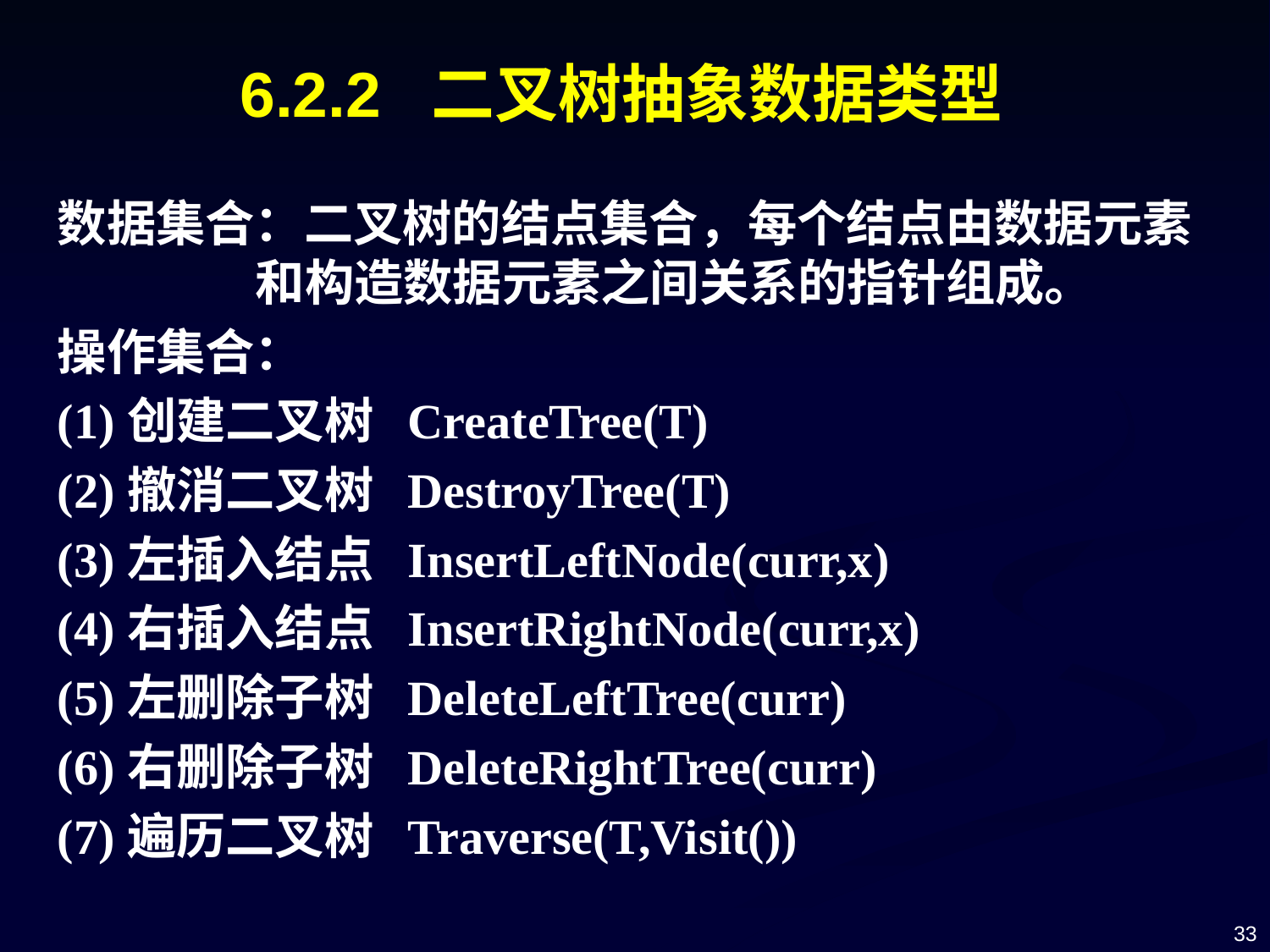

# 6.2.2  二叉树抽象数据类型
数据集合：二叉树的结点集合，每个结点由数据元素和构造数据元素之间关系的指针组成。
操作集合：
(1)创建二叉树  CreateTree(T)
(2)撤消二叉树  DestroyTree(T)
(3)左插入结点  InsertLeftNode(curr,x)
(4)右插入结点  InsertRightNode(curr,x)
(5)左删除子树  DeleteLeftTree(curr)
(6)右删除子树  DeleteRightTree(curr)
(7)遍历二叉树  Traverse(T,Visit())
33